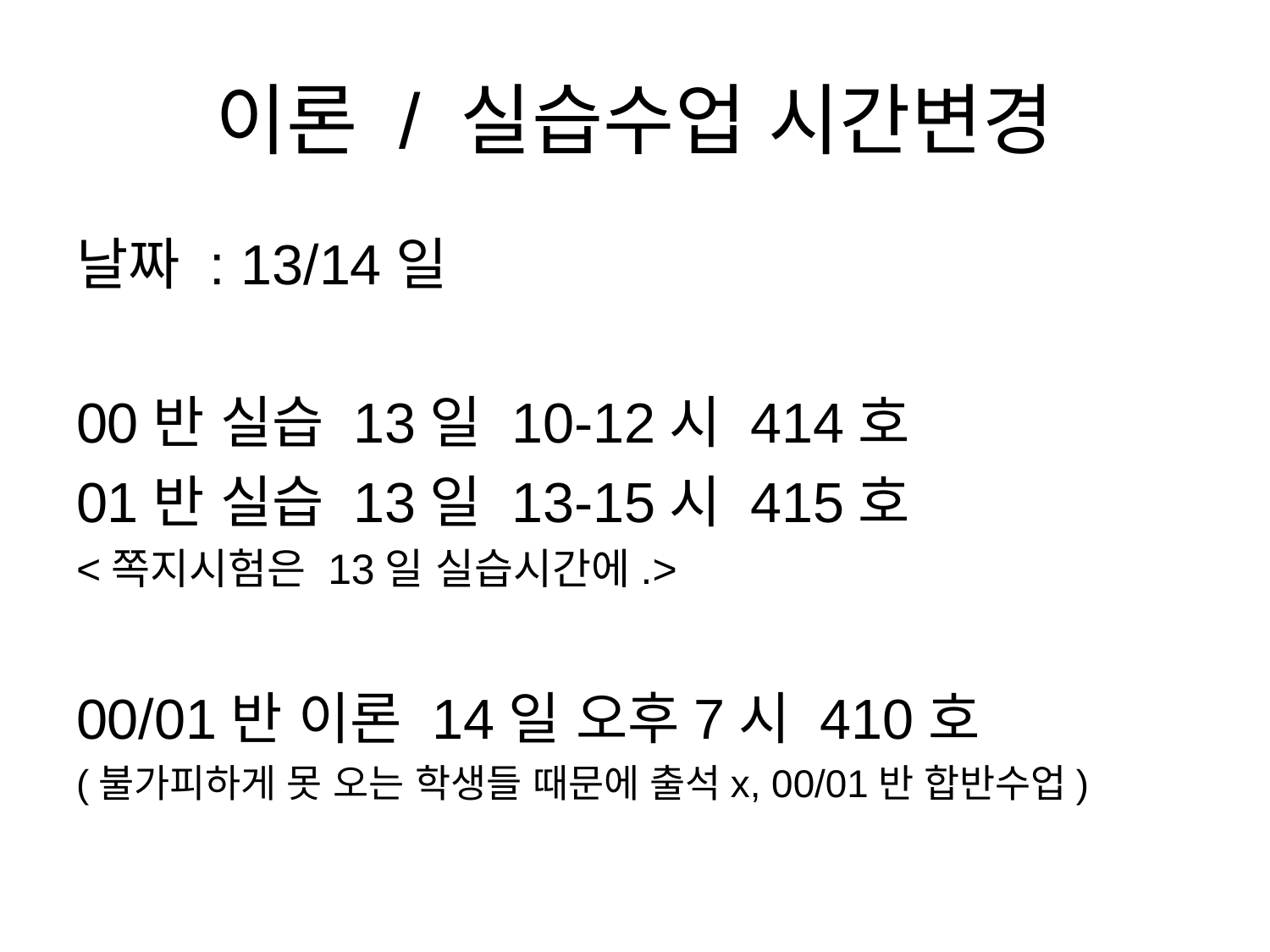

# 이론 / 실습수업 시간변경
날짜 : 13/14일

00반 실습 13일 10-12시 414호
01반 실습 13일 13-15시 415호
<쪽지시험은 13일 실습시간에.>

00/01반 이론 14일 오후7시 410호
(불가피하게 못 오는 학생들 때문에 출석x, 00/01반 합반수업)